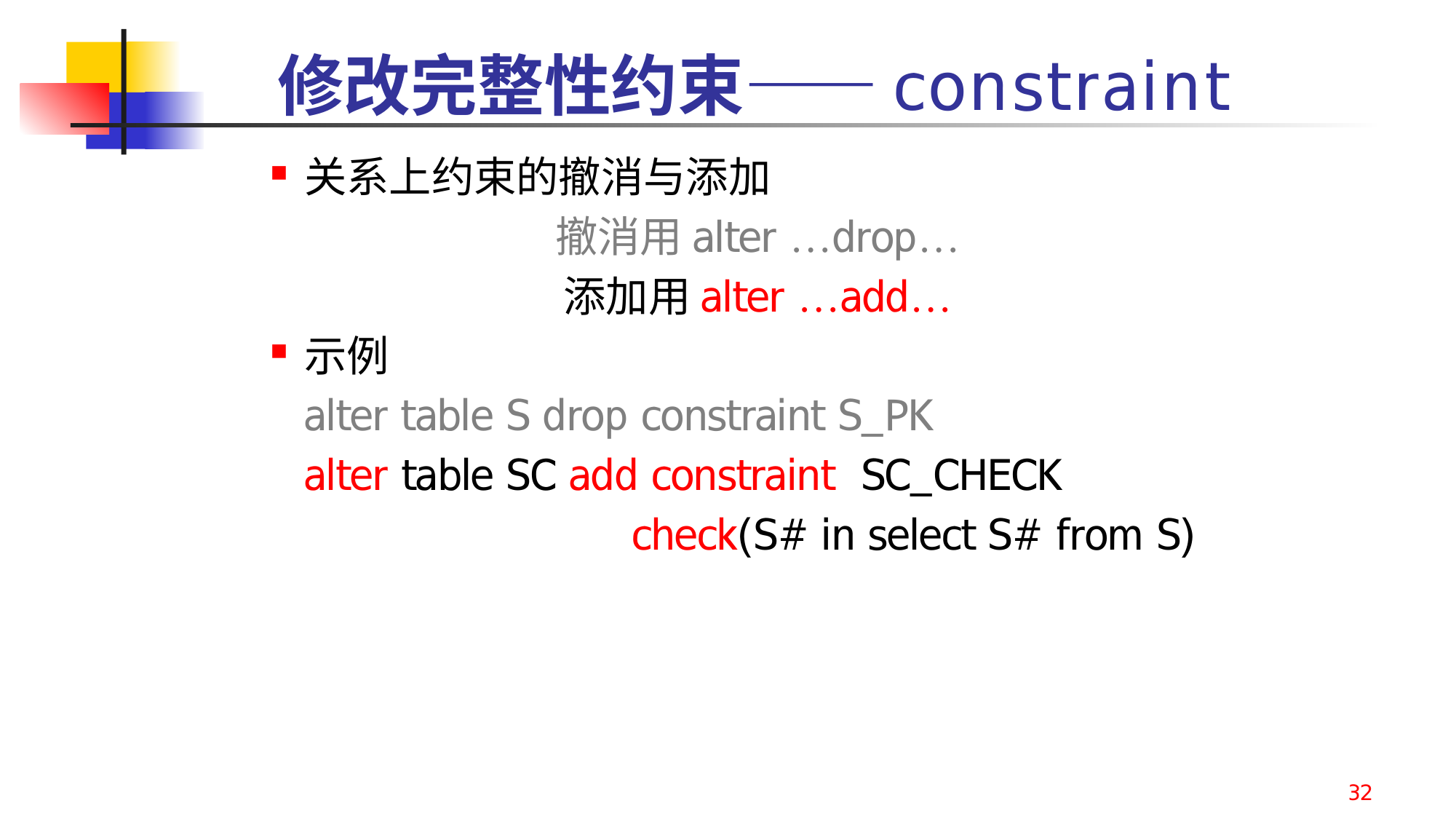

修改完整性约束——constraint
关系上约束的撤消与添加
撤消用alter …drop…
添加用alter …add…
示例
	alter table S drop constraint S_PK
	alter table SC add constraint  SC_CHECK
				check(S# in select S# from S)
32